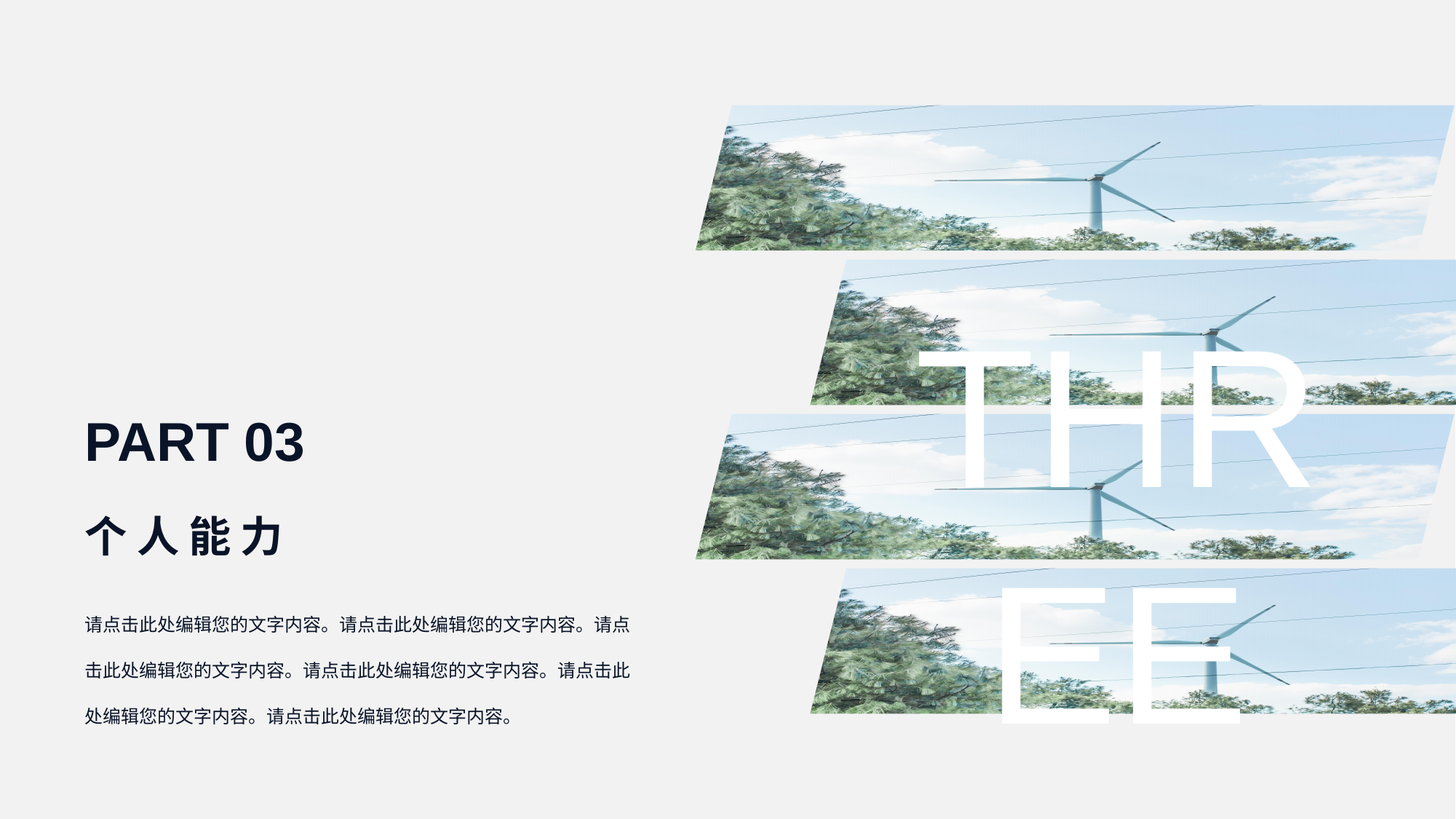

THREE
PART 03
个 人 能 力
请点击此处编辑您的文字内容。请点击此处编辑您的文字内容。请点击此处编辑您的文字内容。请点击此处编辑您的文字内容。请点击此处编辑您的文字内容。请点击此处编辑您的文字内容。